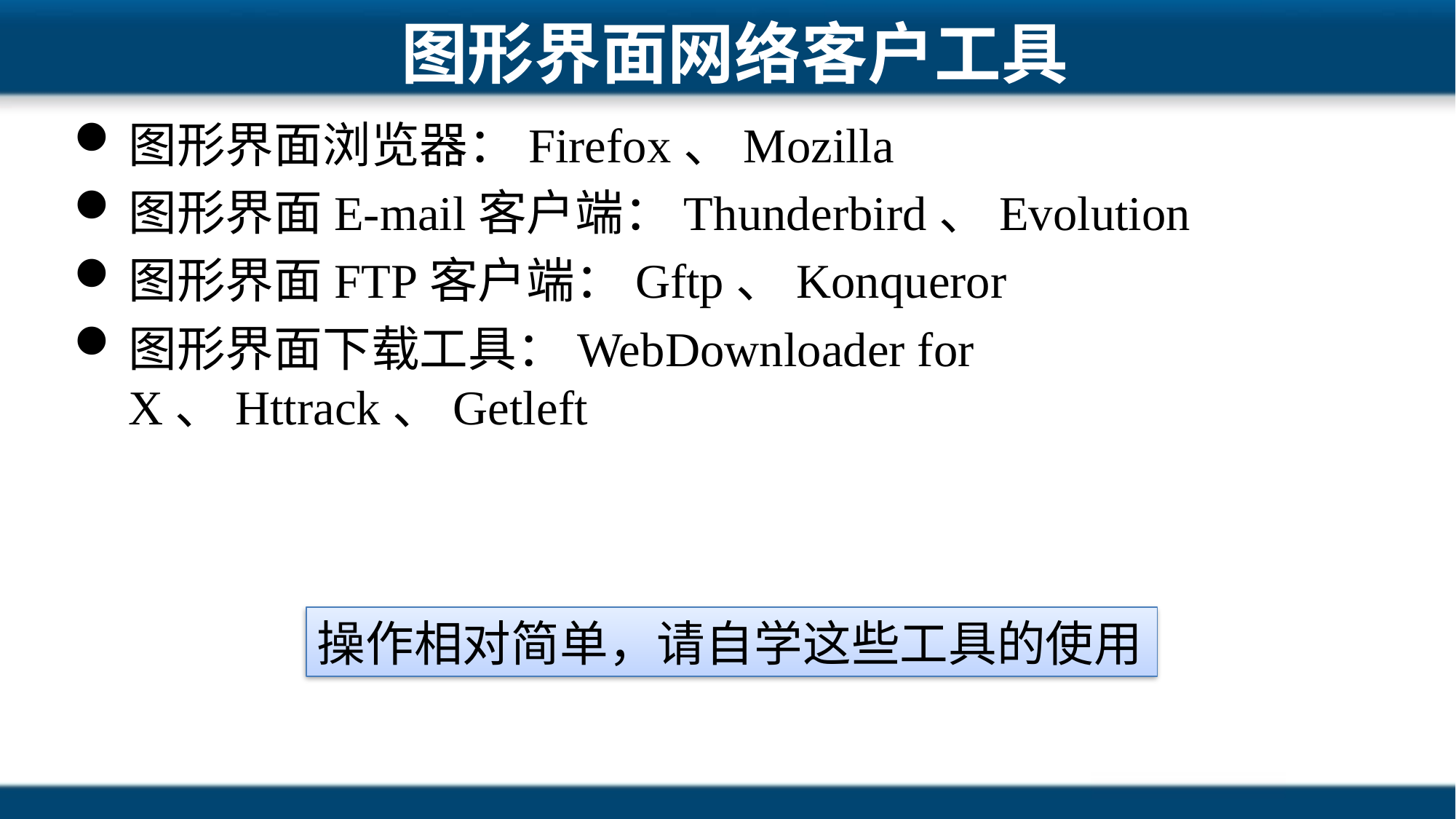

# 图形界面网络客户工具
图形界面浏览器：Firefox、Mozilla
图形界面E-mail客户端：Thunderbird、Evolution
图形界面FTP客户端：Gftp、Konqueror
图形界面下载工具：WebDownloader for X、Httrack、Getleft
操作相对简单，请自学这些工具的使用